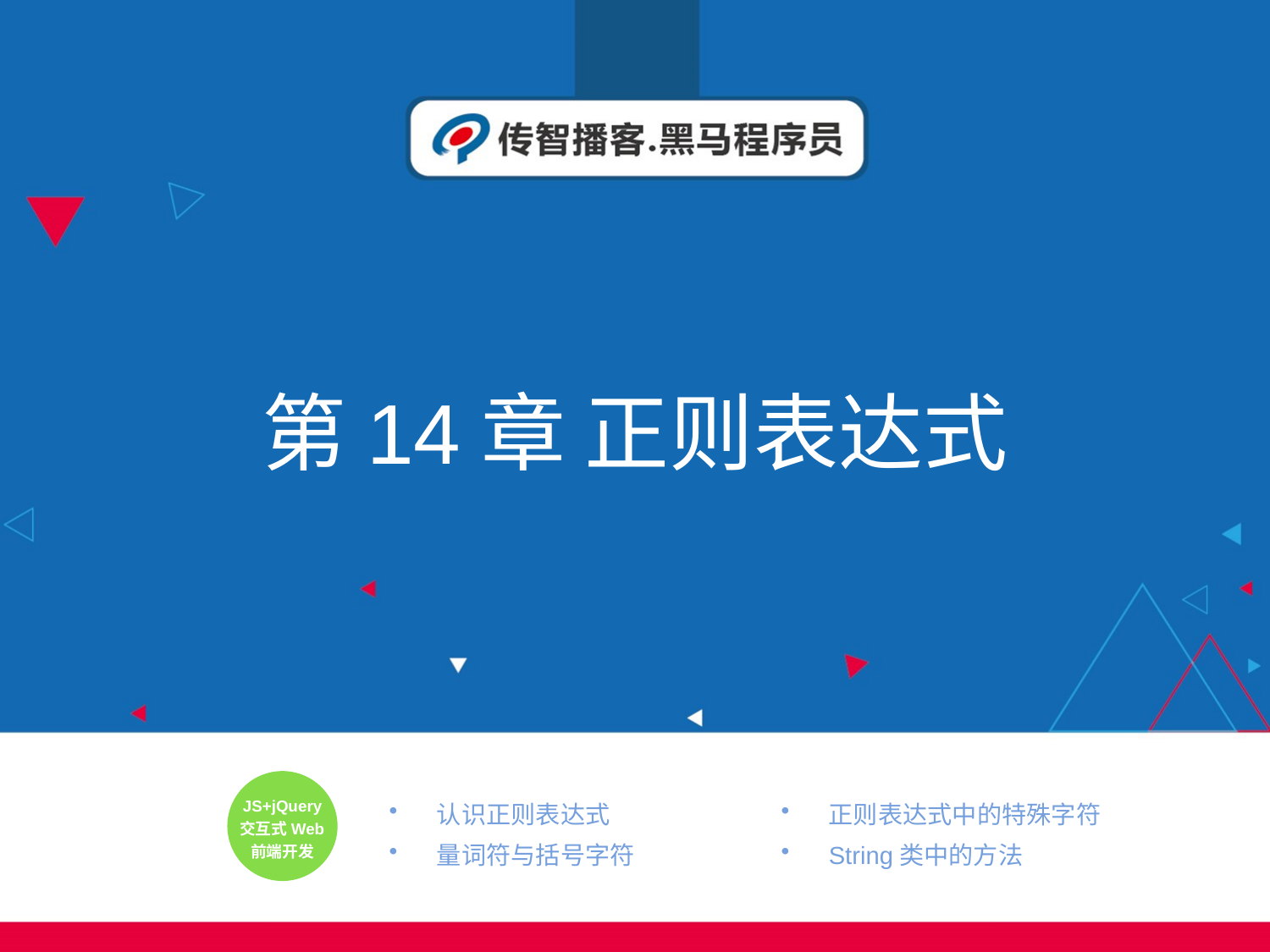

# 第14章 正则表达式
认识正则表达式
量词符与括号字符
正则表达式中的特殊字符
String类中的方法